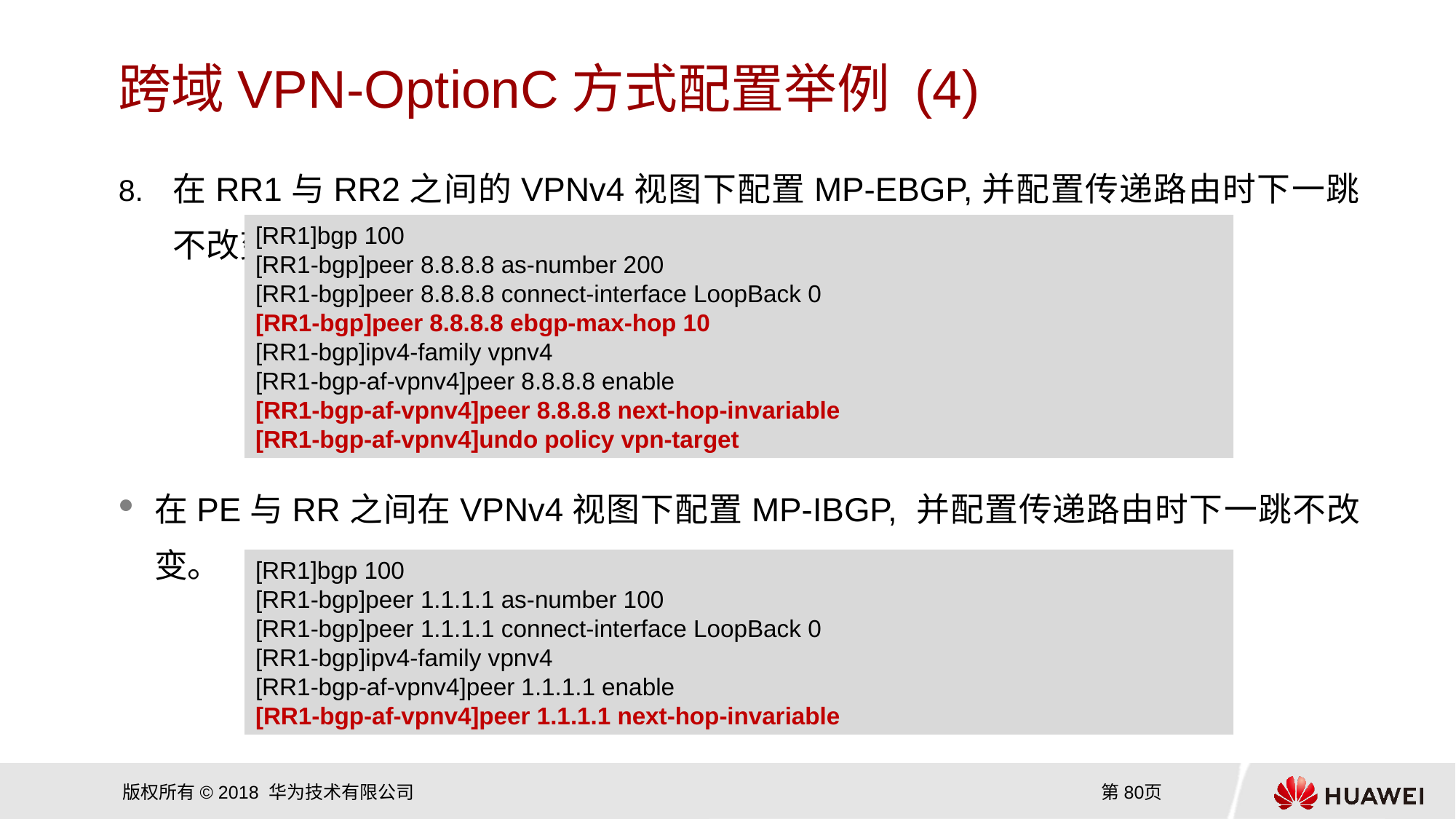

# 跨域VPN-OptionC方式配置举例 (4)
在RR1与RR2之间的VPNv4视图下配置MP-EBGP,并配置传递路由时下一跳不改变。

在PE与RR之间在VPNv4视图下配置MP-IBGP, 并配置传递路由时下一跳不改变。

[RR1]bgp 100
[RR1-bgp]peer 8.8.8.8 as-number 200
[RR1-bgp]peer 8.8.8.8 connect-interface LoopBack 0
[RR1-bgp]peer 8.8.8.8 ebgp-max-hop 10
[RR1-bgp]ipv4-family vpnv4
[RR1-bgp-af-vpnv4]peer 8.8.8.8 enable
[RR1-bgp-af-vpnv4]peer 8.8.8.8 next-hop-invariable
[RR1-bgp-af-vpnv4]undo policy vpn-target
[RR1]bgp 100
[RR1-bgp]peer 1.1.1.1 as-number 100
[RR1-bgp]peer 1.1.1.1 connect-interface LoopBack 0
[RR1-bgp]ipv4-family vpnv4
[RR1-bgp-af-vpnv4]peer 1.1.1.1 enable
[RR1-bgp-af-vpnv4]peer 1.1.1.1 next-hop-invariable